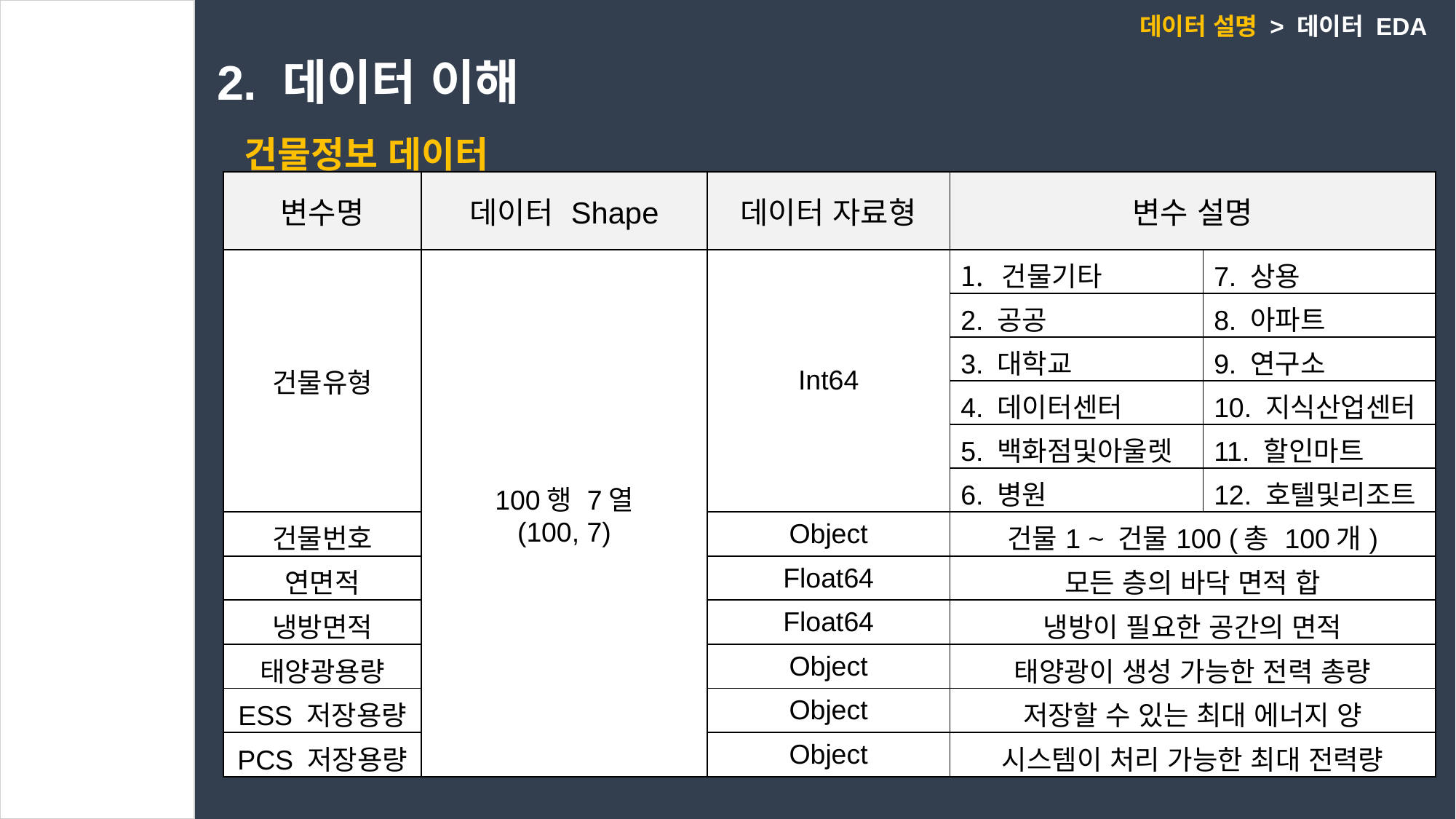

데이터 설명 > 데이터 EDA
2. 데이터 이해
건물정보 데이터
| 변수명 | 데이터 Shape | 데이터 자료형 | 변수 설명 |  |
| --- | --- | --- | --- | --- |
| 건물유형 | 100행 7열 (100, 7) | Int64 | 건물기타 | 7. 상용 |
|  |  |  | 2. 공공 | 8. 아파트 |
|  |  |  | 3. 대학교 | 9. 연구소 |
|  |  |  | 4. 데이터센터 | 10. 지식산업센터 |
|  |  |  | 5. 백화점및아울렛 | 11. 할인마트 |
|  |  |  | 6. 병원 | 12. 호텔및리조트 |
| 건물번호 |  | Object | 건물1 ~ 건물100 (총 100개) |  |
| 연면적 |  | Float64 | 모든 층의 바닥 면적 합 |  |
| 냉방면적 |  | Float64 | 냉방이 필요한 공간의 면적 |  |
| 태양광용량 |  | Object | 태양광이 생성 가능한 전력 총량 |  |
| ESS 저장용량 |  | Object | 저장할 수 있는 최대 에너지 양 |  |
| PCS 저장용량 |  | Object | 시스템이 처리 가능한 최대 전력량 |  |